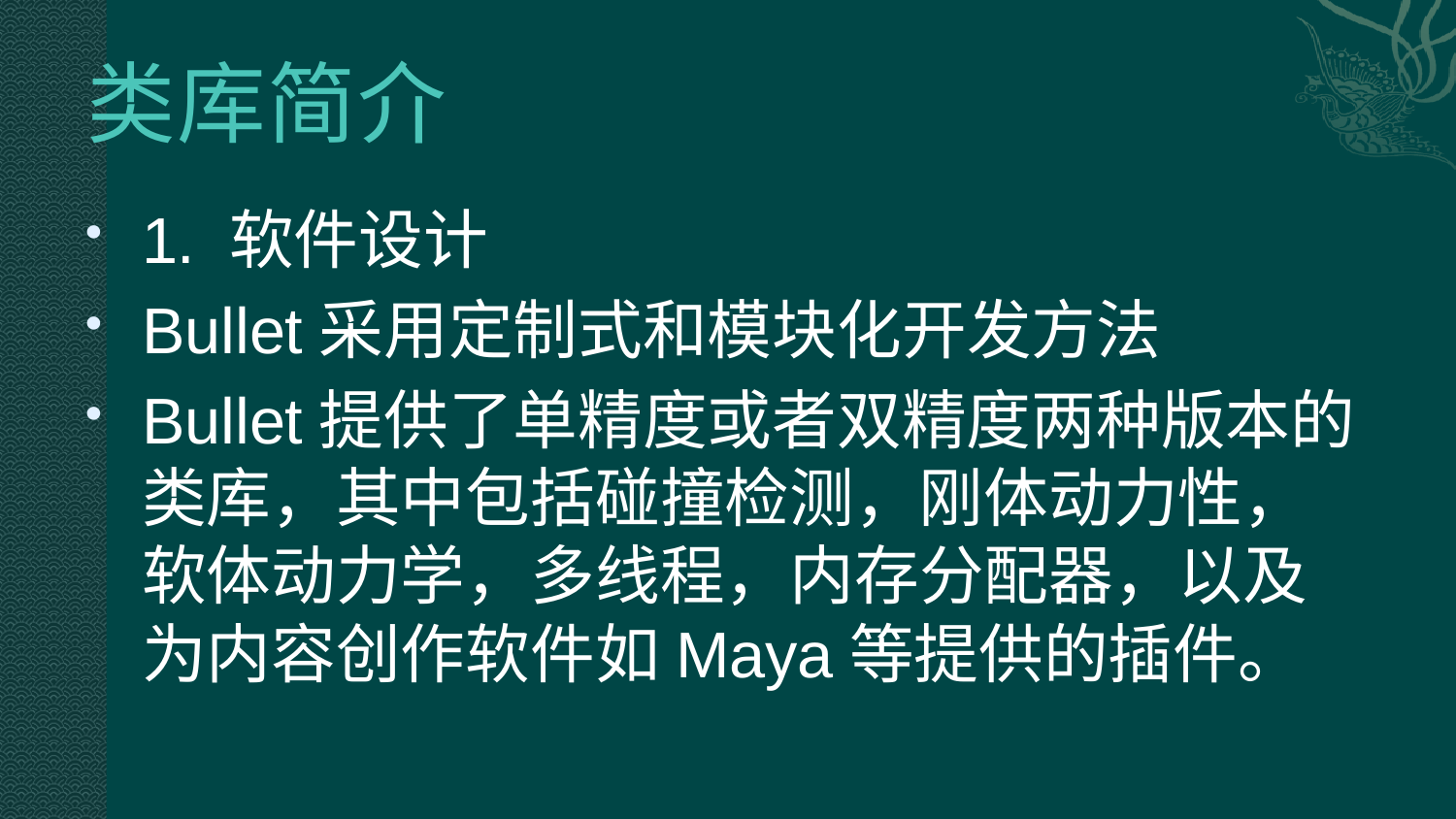

# 类库简介
1. 软件设计
Bullet采用定制式和模块化开发方法
Bullet提供了单精度或者双精度两种版本的类库，其中包括碰撞检测，刚体动力性，软体动力学，多线程，内存分配器，以及为内容创作软件如Maya等提供的插件。